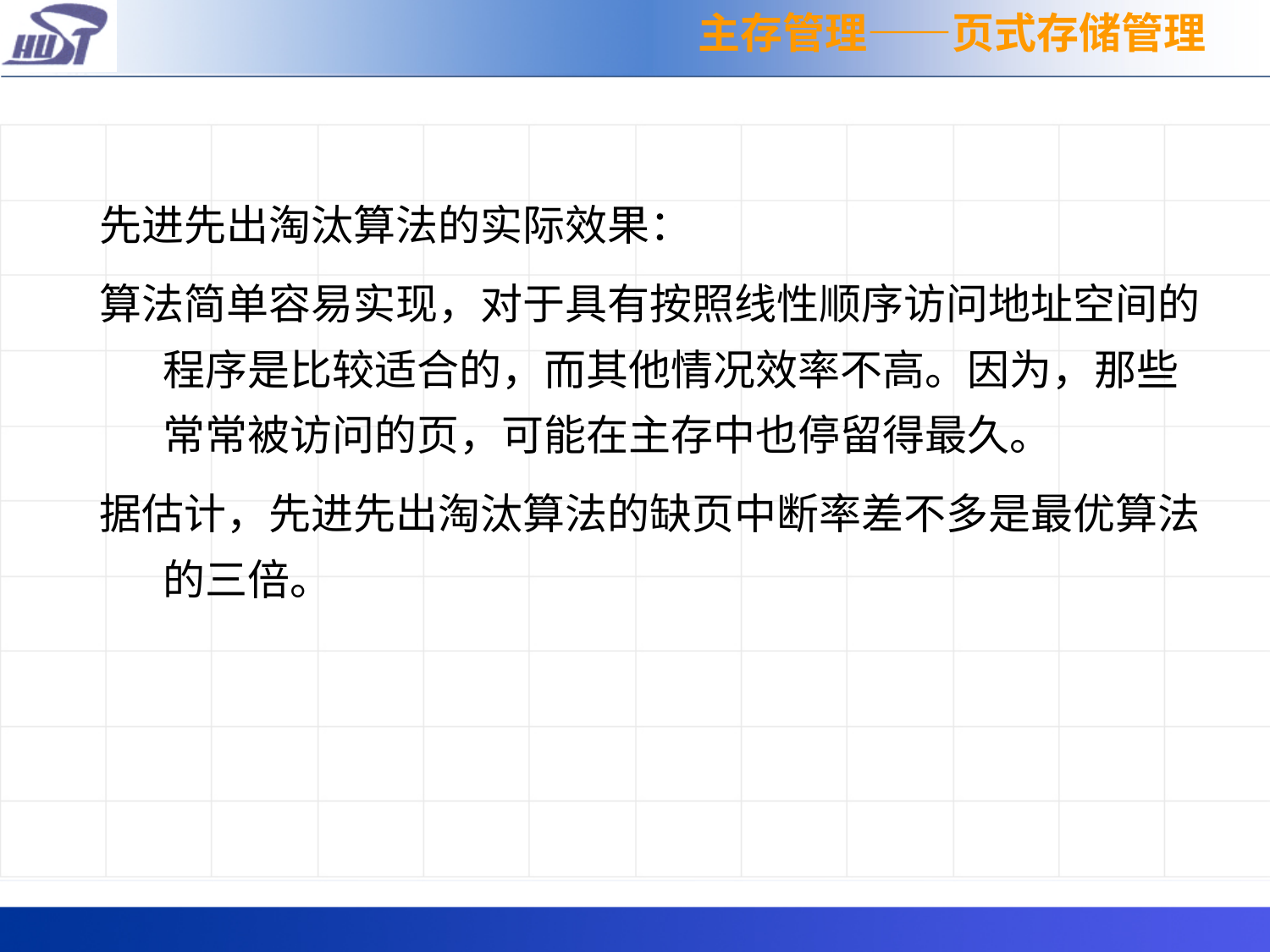

主存管理——页式存储管理
先进先出淘汰算法的实际效果：
算法简单容易实现，对于具有按照线性顺序访问地址空间的程序是比较适合的，而其他情况效率不高。因为，那些常常被访问的页，可能在主存中也停留得最久。
据估计，先进先出淘汰算法的缺页中断率差不多是最优算法的三倍。